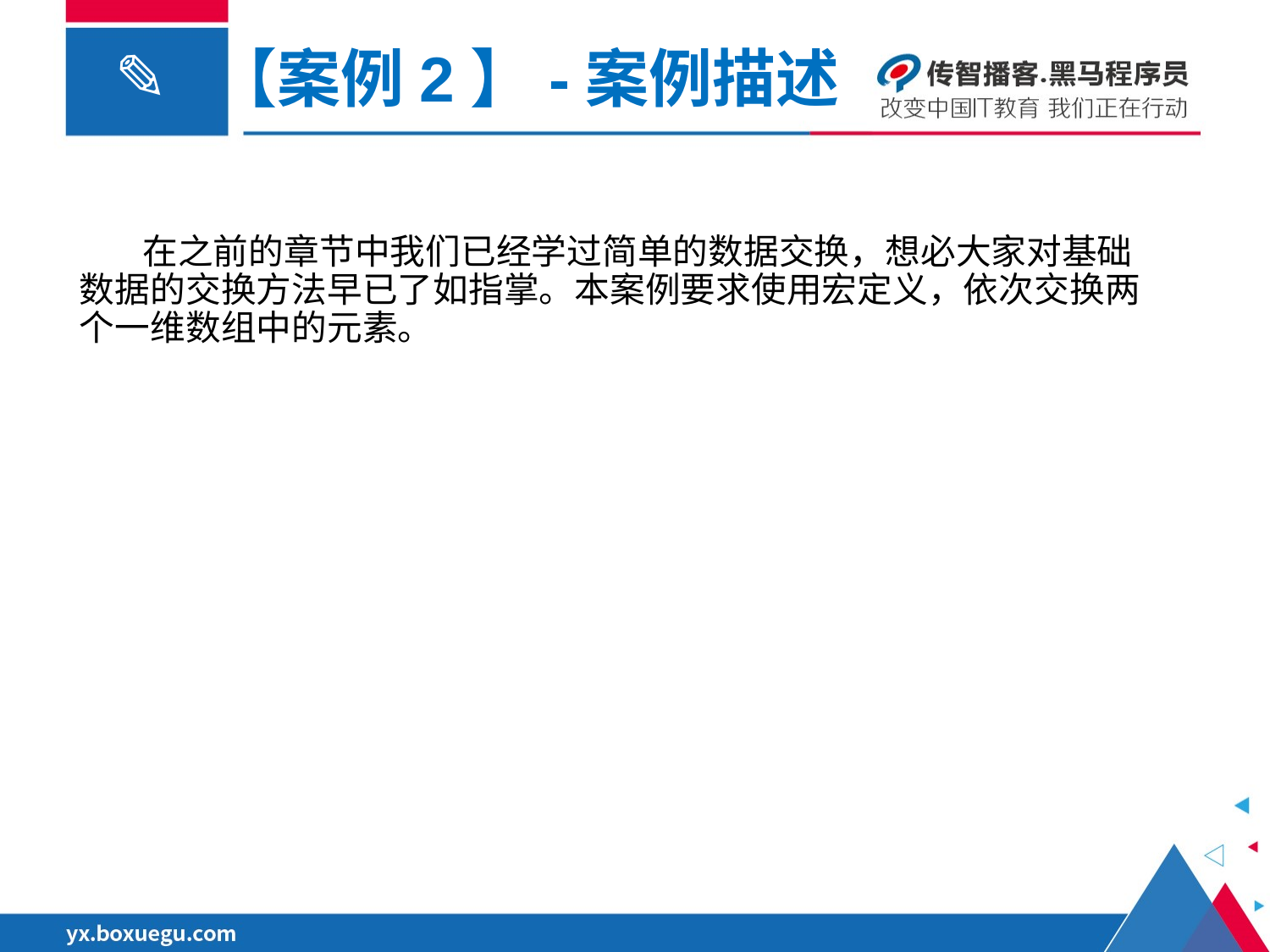

【案例2】-案例描述
       在之前的章节中我们已经学过简单的数据交换，想必大家对基础数据的交换方法早已了如指掌。本案例要求使用宏定义，依次交换两个一维数组中的元素。